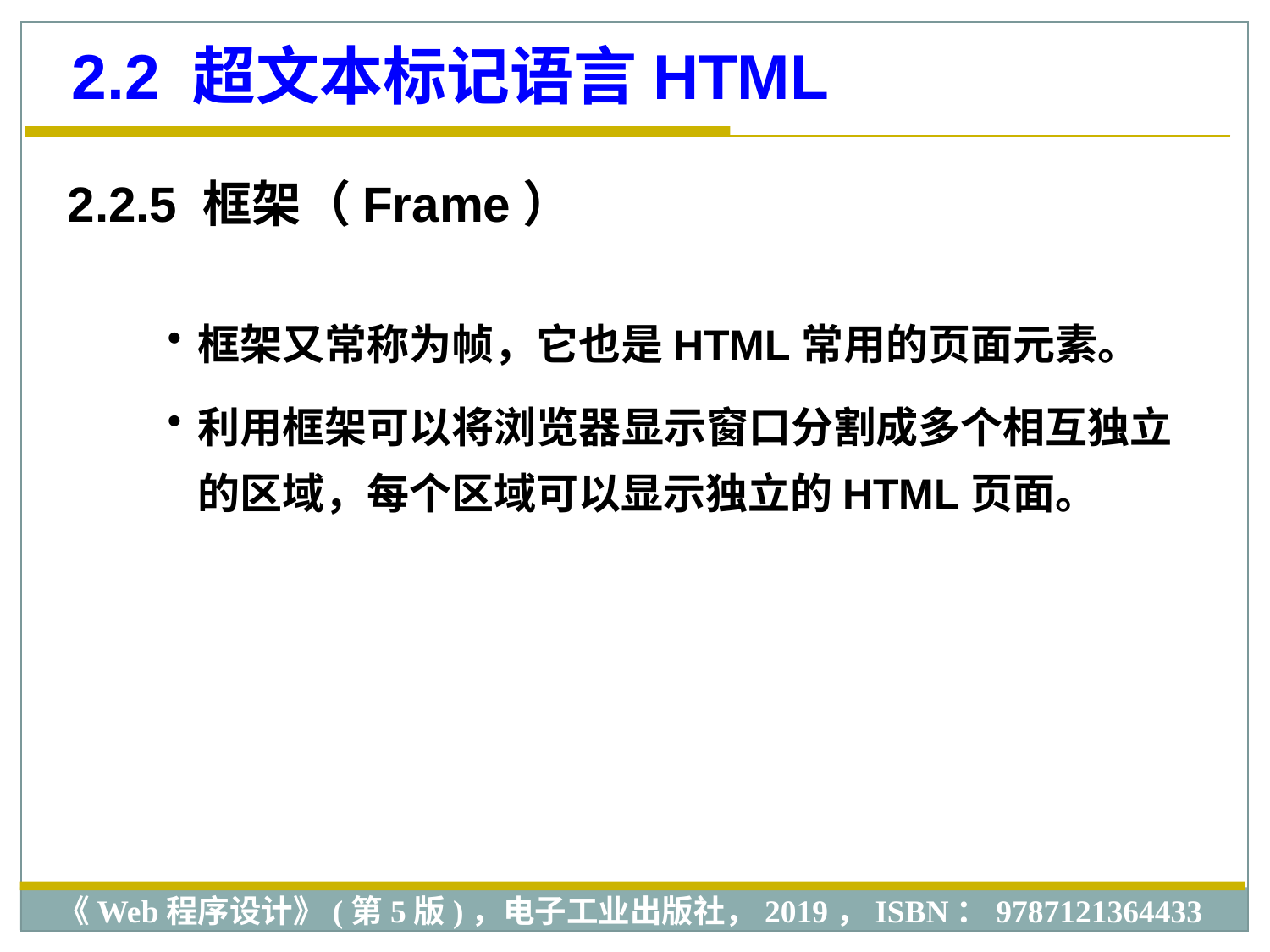

2.2 超文本标记语言HTML
2.2.5 框架（Frame）

框架又常称为帧，它也是HTML常用的页面元素。
利用框架可以将浏览器显示窗口分割成多个相互独立的区域，每个区域可以显示独立的HTML页面。